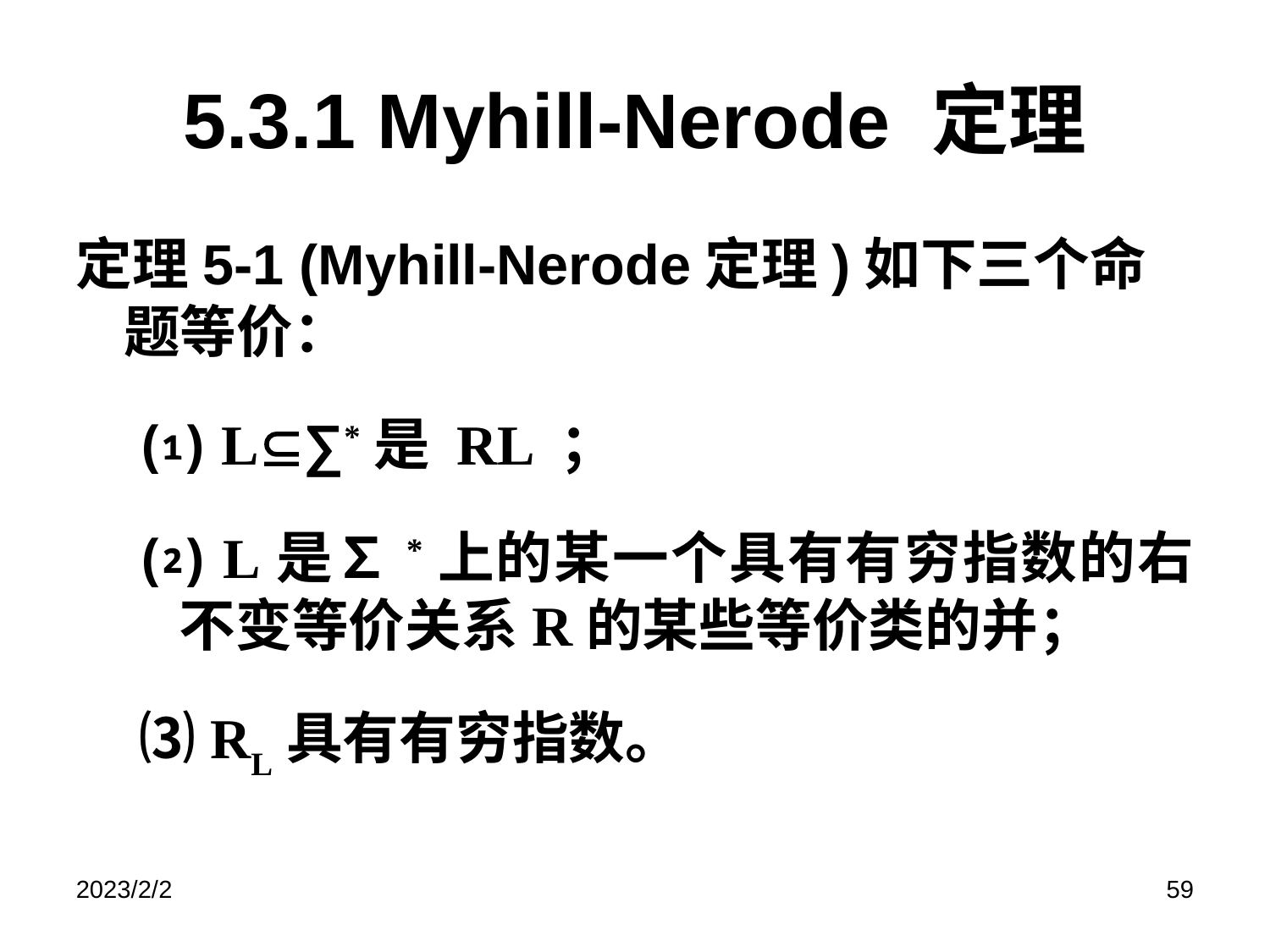

# 5.3.1 Myhill-Nerode 定理
定理5-1 (Myhill-Nerode定理)如下三个命题等价：
⑴ L⊆∑*是 RL ；
⑵ L是∑*上的某一个具有有穷指数的右不变等价关系R的某些等价类的并；
⑶ RL具有有穷指数。
2023/2/2
59